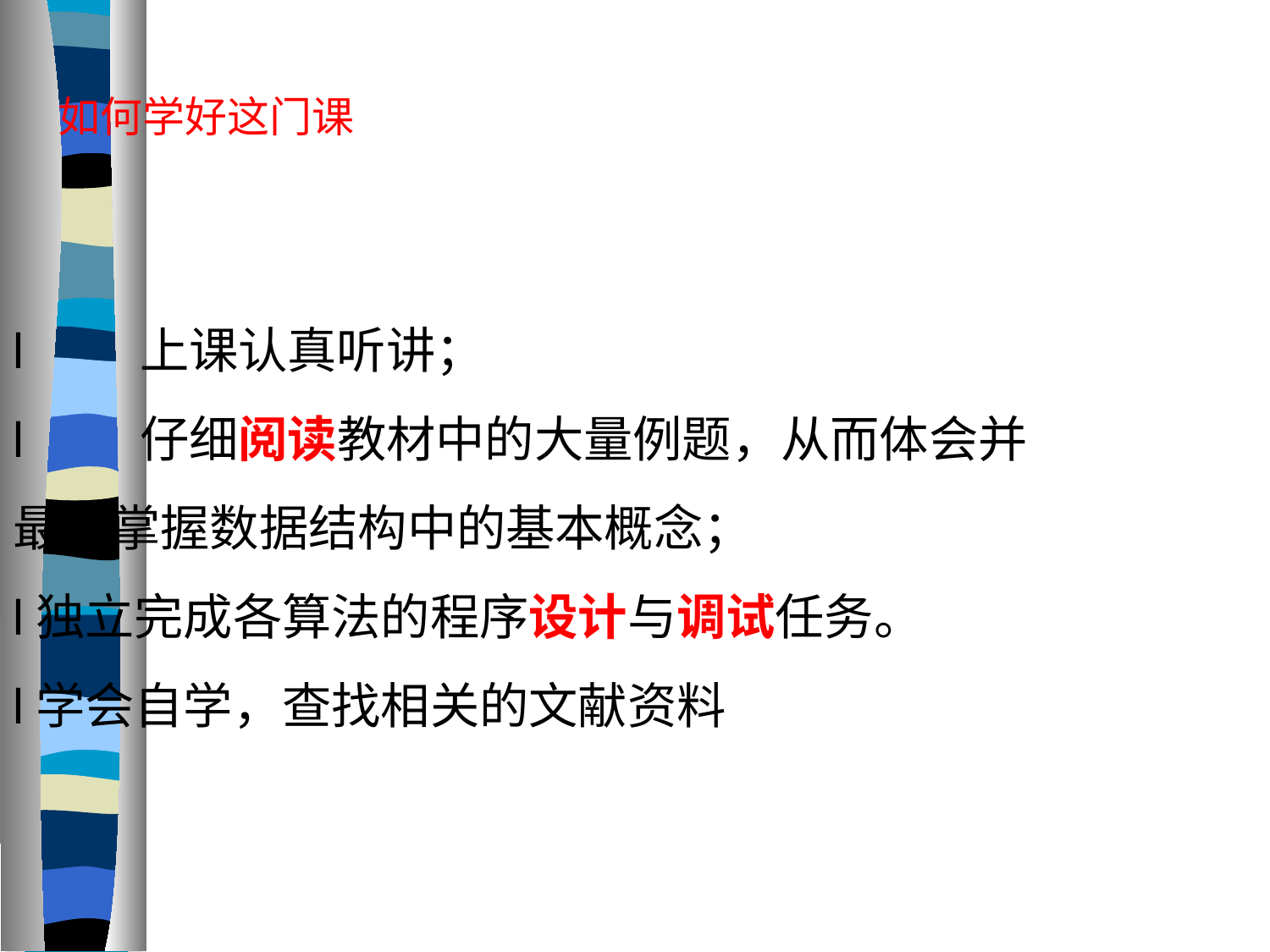

如何学好这门课
l	上课认真听讲；
l	仔细阅读教材中的大量例题，从而体会并最终掌握数据结构中的基本概念；
l独立完成各算法的程序设计与调试任务。
l学会自学，查找相关的文献资料